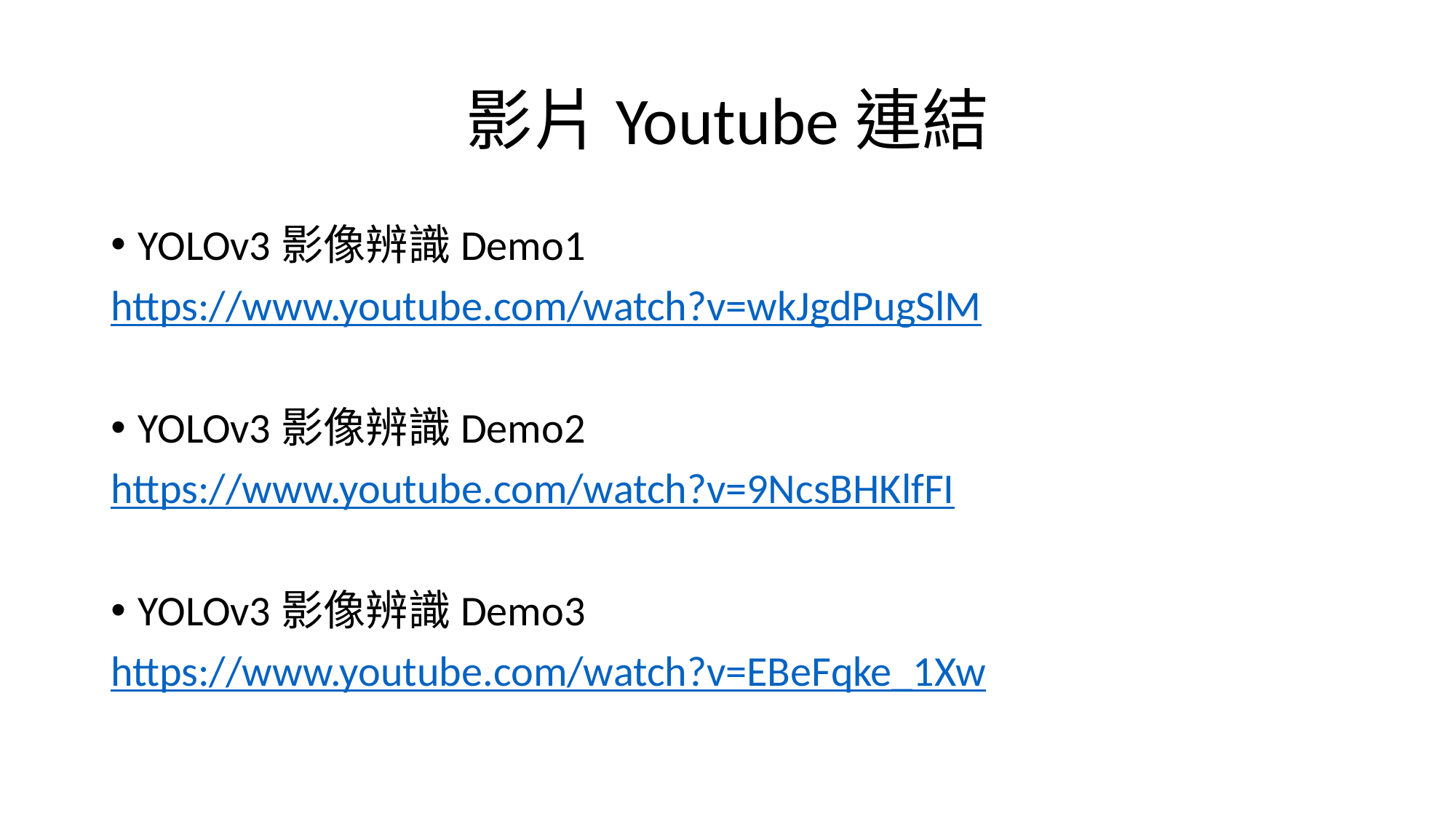

# 影片Youtube連結
YOLOv3影像辨識Demo1
https://www.youtube.com/watch?v=wkJgdPugSlM

YOLOv3影像辨識Demo2
https://www.youtube.com/watch?v=9NcsBHKlfFI

YOLOv3影像辨識Demo3
https://www.youtube.com/watch?v=EBeFqke_1Xw